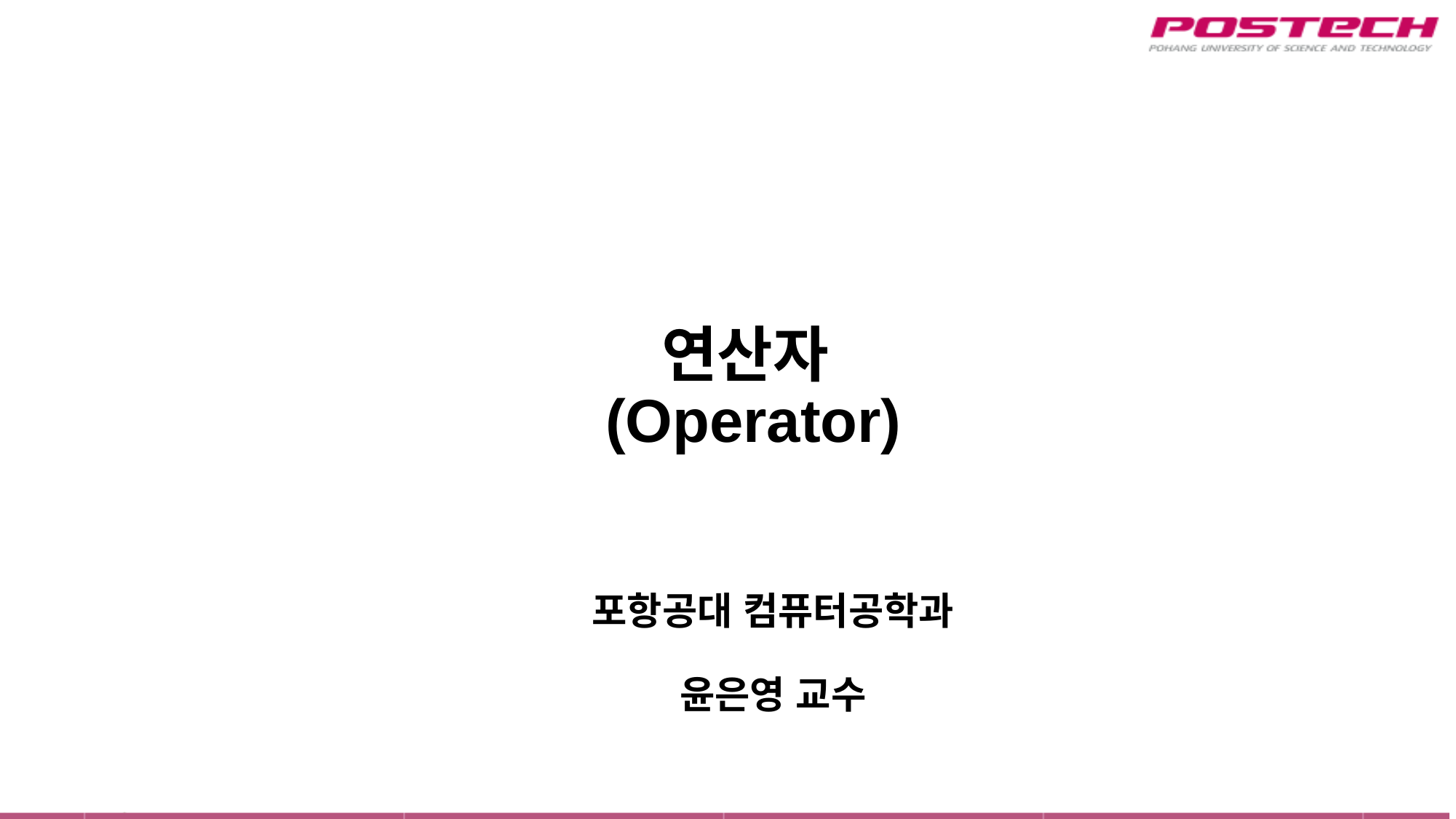

# 연산자 (Operator)
포항공대 컴퓨터공학과
윤은영 교수